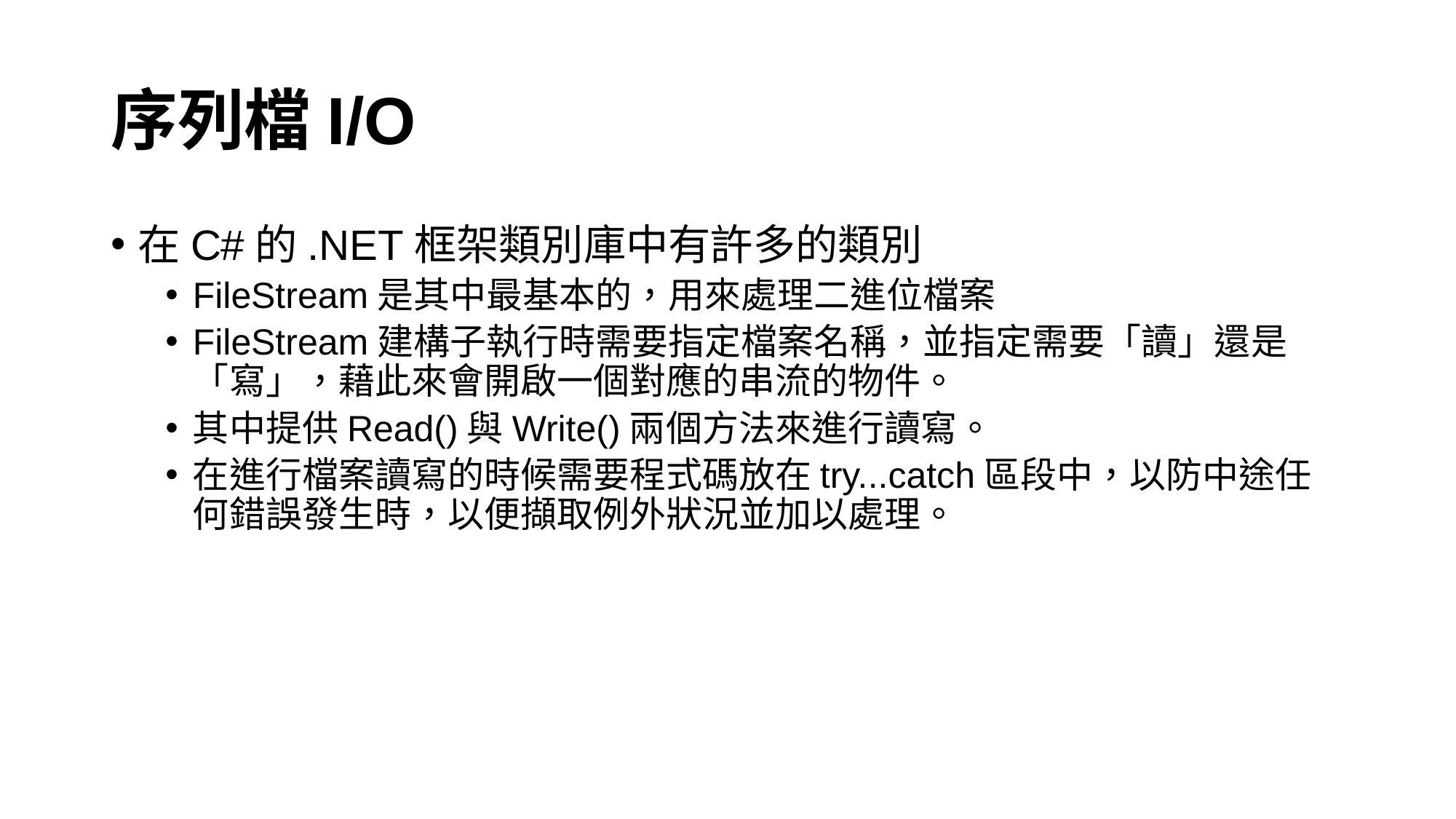

# 序列檔I/O
在C#的.NET框架類別庫中有許多的類別
FileStream是其中最基本的，用來處理二進位檔案
FileStream建構子執行時需要指定檔案名稱，並指定需要「讀」還是「寫」，藉此來會開啟一個對應的串流的物件。
其中提供Read()與Write()兩個方法來進行讀寫。
在進行檔案讀寫的時候需要程式碼放在try...catch區段中，以防中途任何錯誤發生時，以便擷取例外狀況並加以處理。